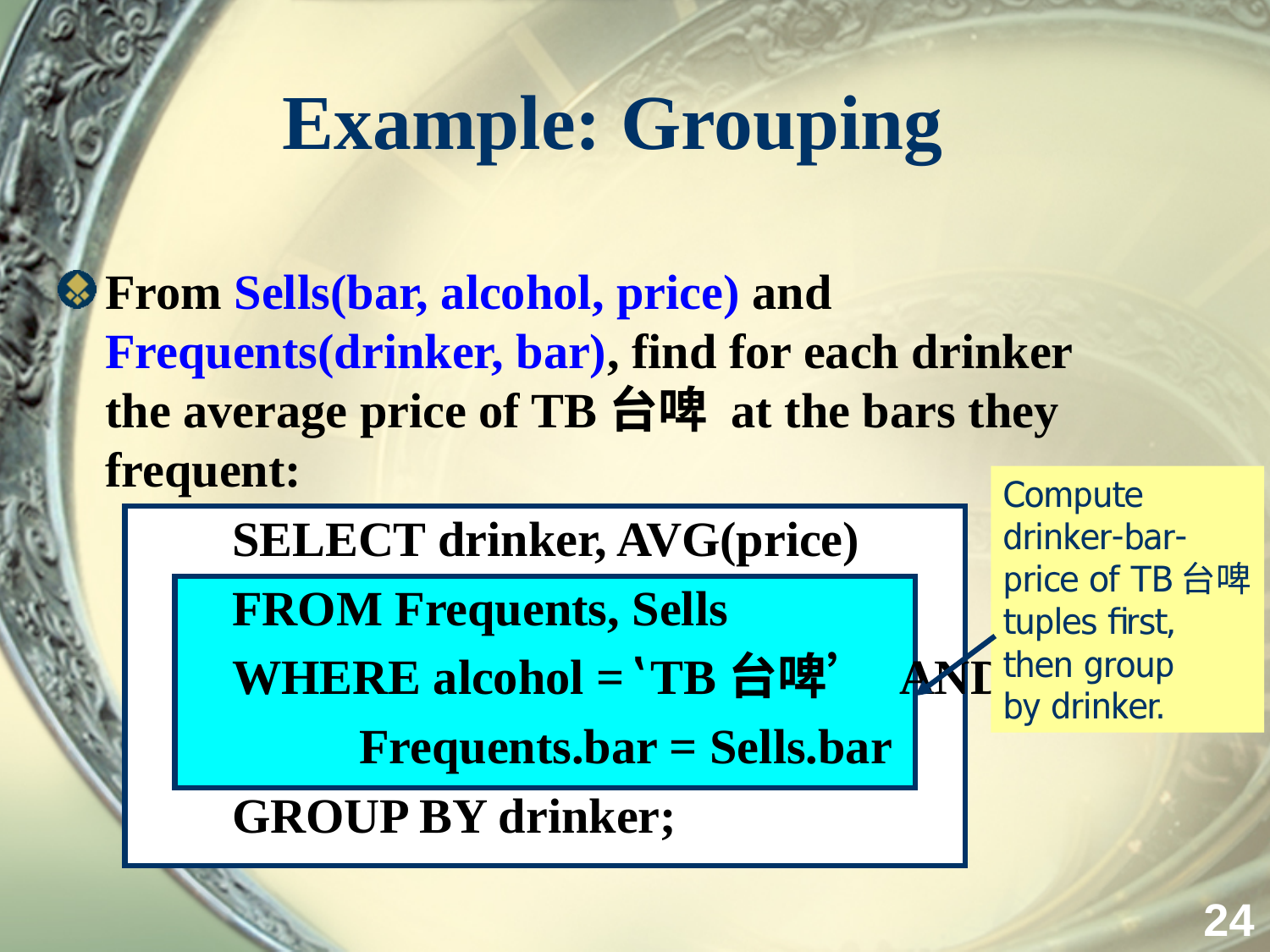

# Example: Grouping
From Sells(bar, alcohol, price) and Frequents(drinker, bar), find for each drinker the average price of TB台啤 at the bars they frequent:
		SELECT drinker, AVG(price)
		FROM Frequents, Sells
		WHERE alcohol = ‘TB台啤’ AND
			Frequents.bar = Sells.bar
		GROUP BY drinker;
Compute
drinker-bar-
price of TB台啤
tuples first,
then group
by drinker.

24